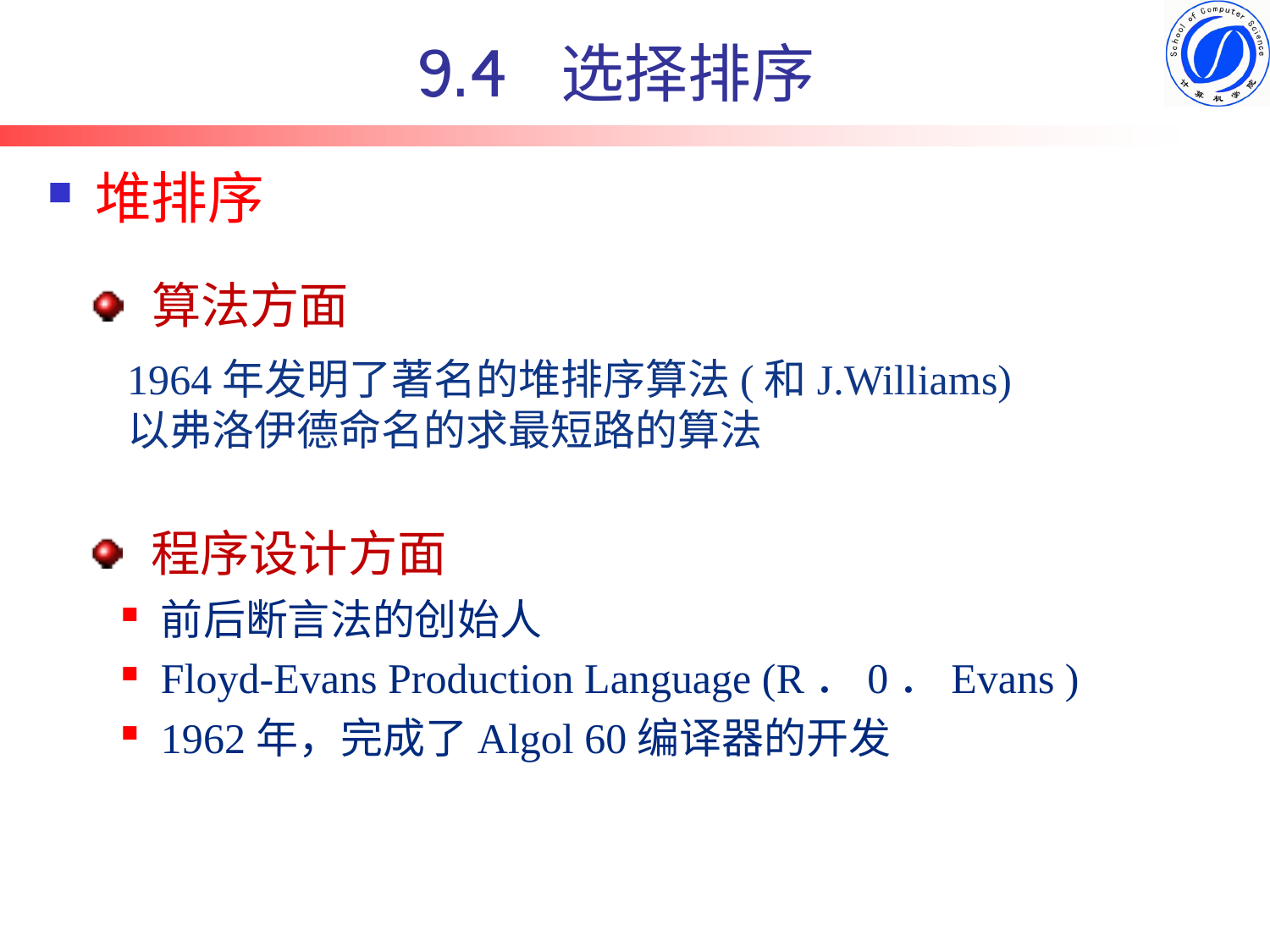

# 9.4  选择排序
堆排序
算法方面
1964年发明了著名的堆排序算法(和J.Williams)
以弗洛伊德命名的求最短路的算法
程序设计方面
前后断言法的创始人
Floyd-Evans Production Language (R．0．Evans )
1962年，完成了Algol 60编译器的开发